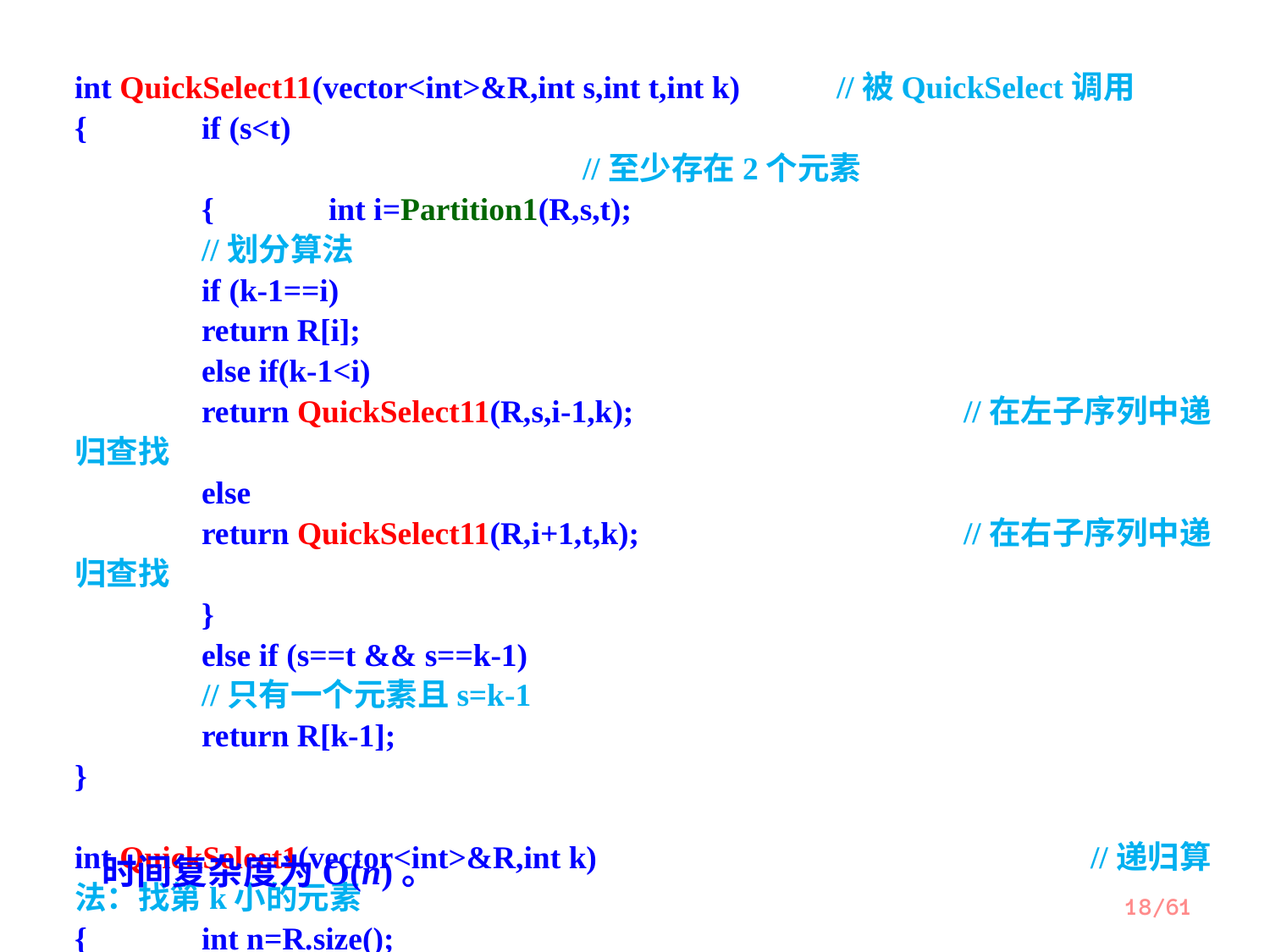

int QuickSelect11(vector<int>&R,int s,int t,int k)	//被QuickSelect调用
{   	if (s<t) 												//至少存在2个元素
    	{	int i=Partition1(R,s,t); 						//划分算法
         	if (k-1==i)
              	return R[i];
         	else if(k-1<i)
             	return QuickSelect11(R,s,i-1,k); 			//在左子序列中递归查找
         	else
              	return QuickSelect11(R,i+1,t,k); 			//在右子序列中递归查找
    	}
    	else if (s==t && s==k-1) 							//只有一个元素且s=k-1
         	return R[k-1];
}

int QuickSelect1(vector<int>&R,int k)				//递归算法：找第k小的元素
{    	int n=R.size();
      	return QuickSelect11(R,0,n-1,k);
}
时间复杂度为O(n)。
18/61